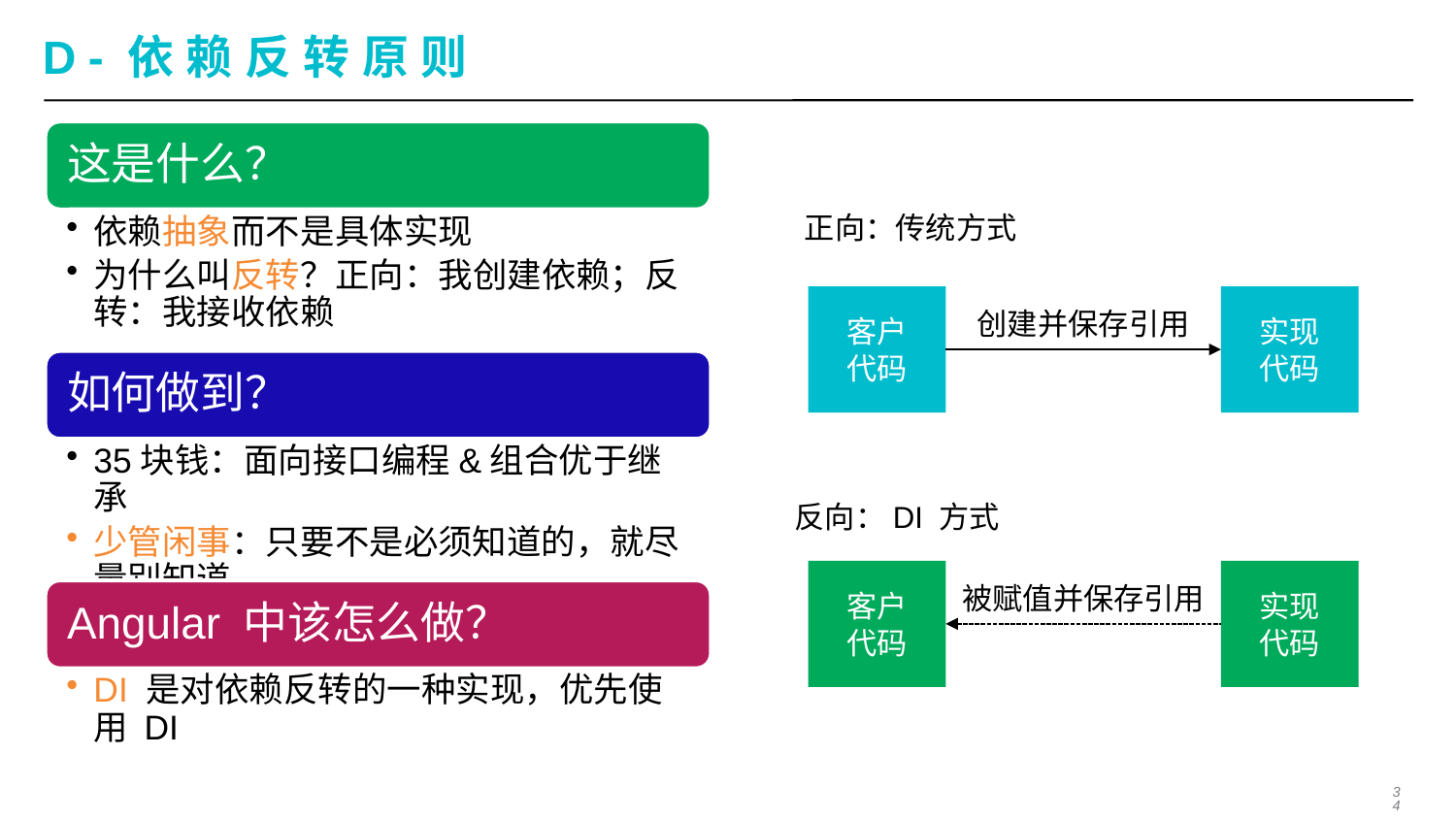

# D-依赖反转原则
这是什么？
依赖抽象而不是具体实现
为什么叫反转？正向：我创建依赖；反转：我接收依赖
如何做到？
35块钱：面向接口编程&组合优于继承
少管闲事：只要不是必须知道的，就尽量别知道
Angular 中该怎么做？
DI 是对依赖反转的一种实现，优先使用 DI
正向：传统方式
客户代码
实现代码
创建并保存引用
反向：DI 方式
客户代码
实现代码
被赋值并保存引用

34